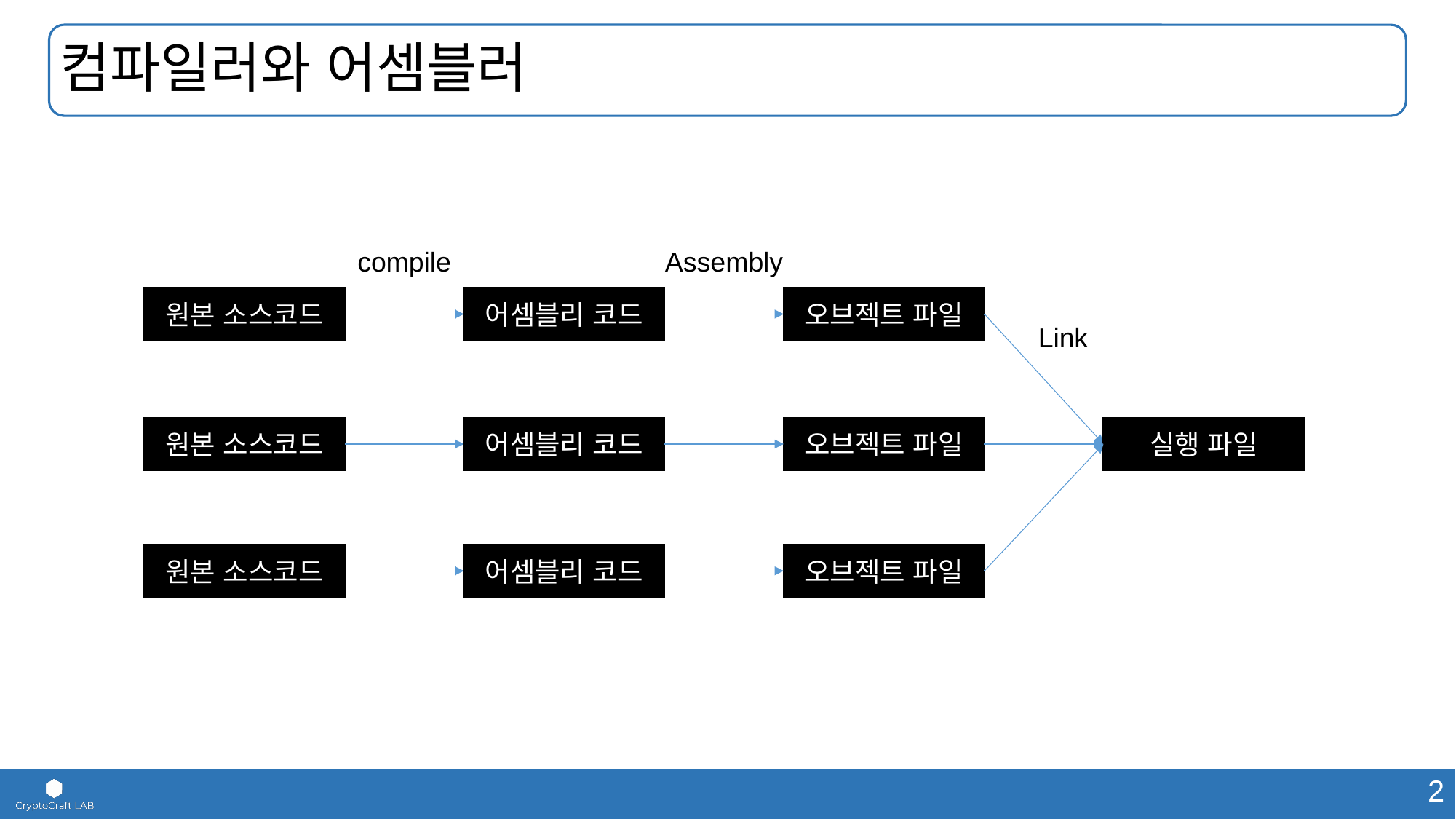

# 컴파일러와 어셈블러

compile
Assembly
원본 소스코드
어셈블리 코드
오브젝트 파일
Link
원본 소스코드
어셈블리 코드
오브젝트 파일
실행 파일
원본 소스코드
어셈블리 코드
오브젝트 파일